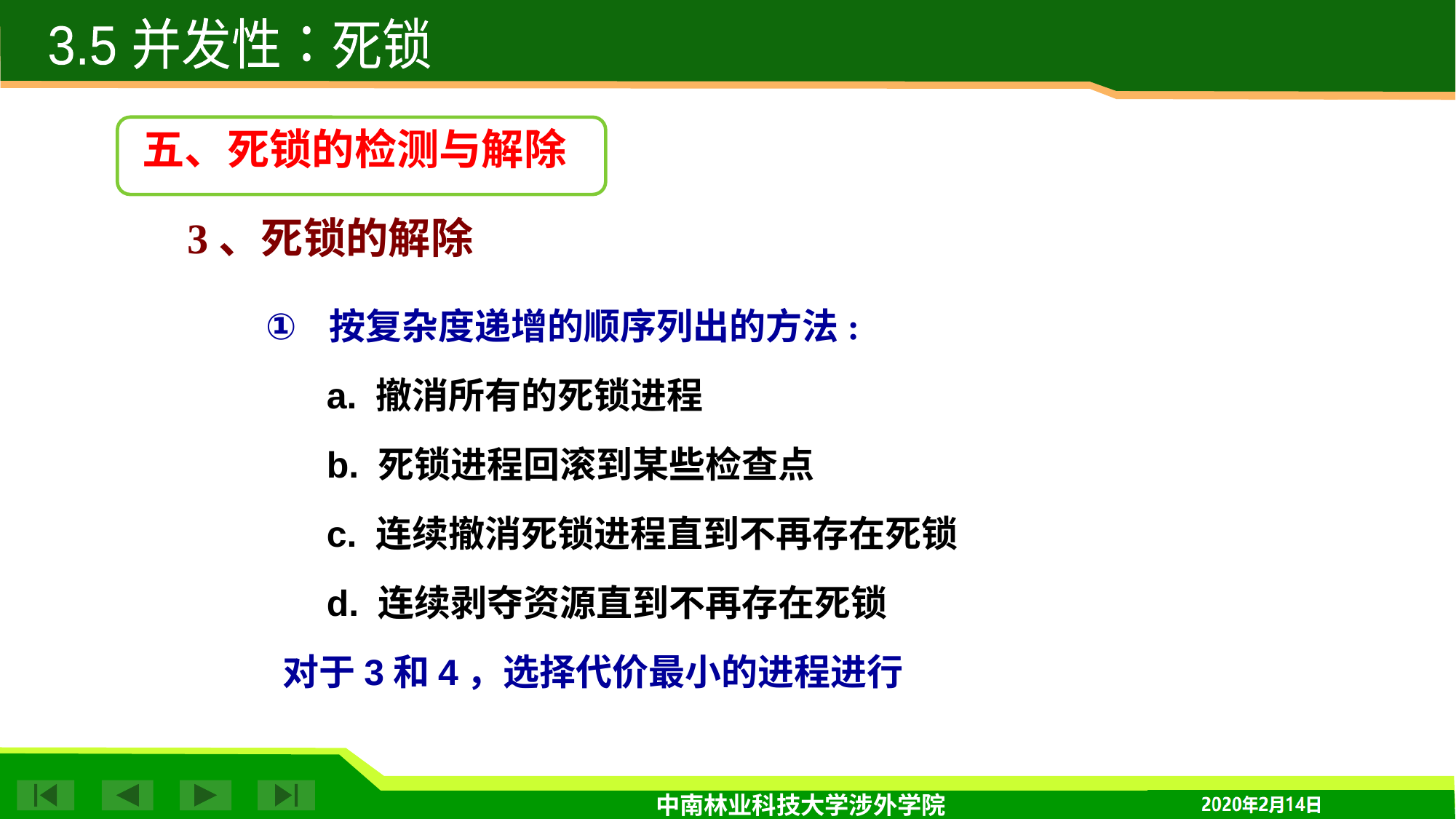

3.5 并发性：死锁

五、死锁的检测与解除
3、死锁的解除
按复杂度递增的顺序列出的方法:
      a. 撤消所有的死锁进程
      b. 死锁进程回滚到某些检查点
      c. 连续撤消死锁进程直到不再存在死锁
      d. 连续剥夺资源直到不再存在死锁
 对于3和4，选择代价最小的进程进行